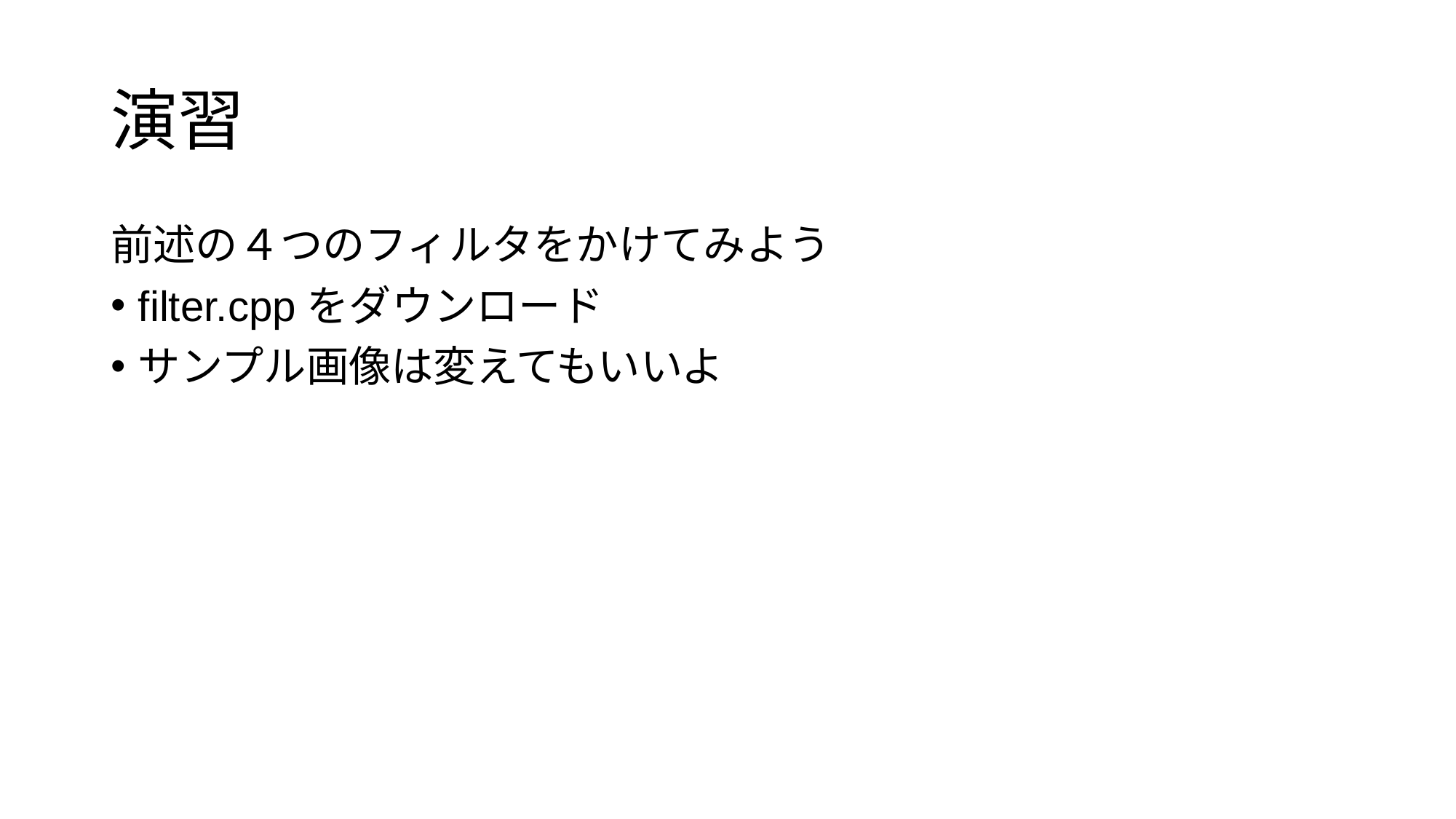

# 演習
前述の４つのフィルタをかけてみよう
filter.cppをダウンロード
サンプル画像は変えてもいいよ